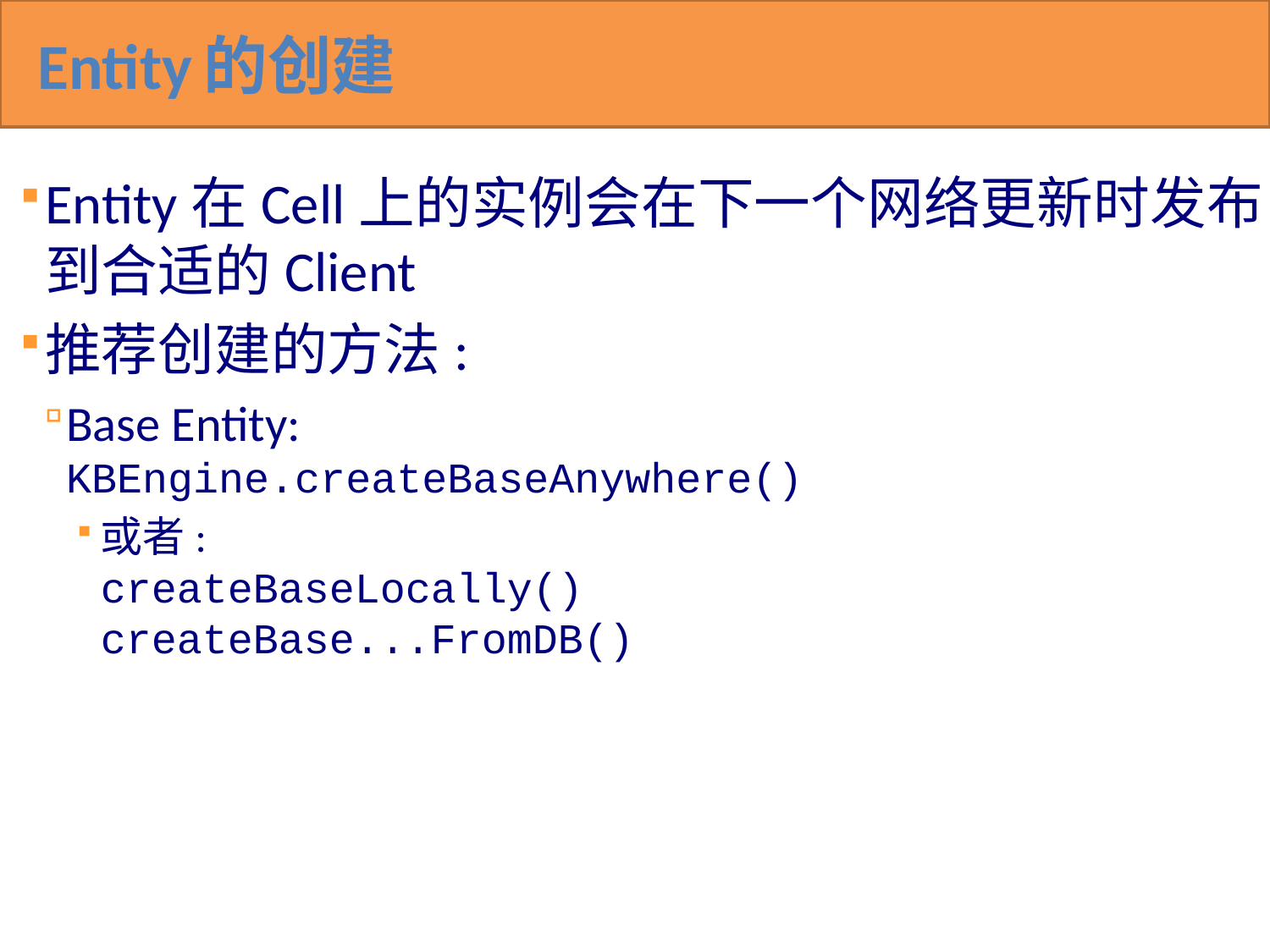

# Entity的创建
Entity在Cell上的实例会在下一个网络更新时发布到合适的Client
推荐创建的方法:
Base Entity:
KBEngine.createBaseAnywhere()
或者:
createBaseLocally()
createBase...FromDB()